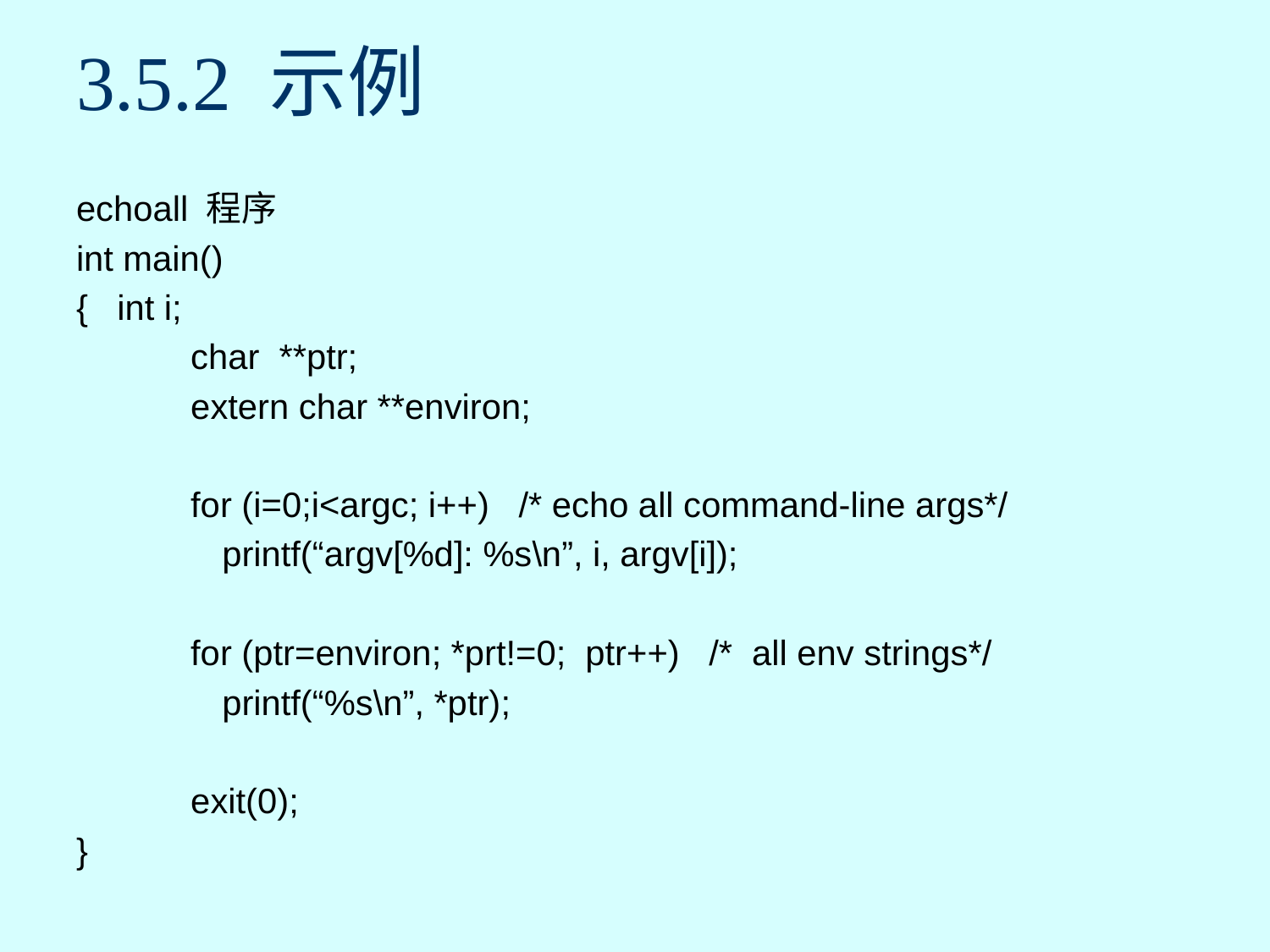

# 3.5.2 示例
echoall 程序
int main()
{   int i;
　　　char  **ptr;
　　　extern char **environ;

　　　for (i=0;i<argc; i++)   /* echo all command-line args*/
　　　    printf(“argv[%d]: %s\n”, i, argv[i]);

　　　for (ptr=environ; *prt!=0;  ptr++)   /*  all env strings*/
　　　    printf(“%s\n”, *ptr);

　　　exit(0);
}
68